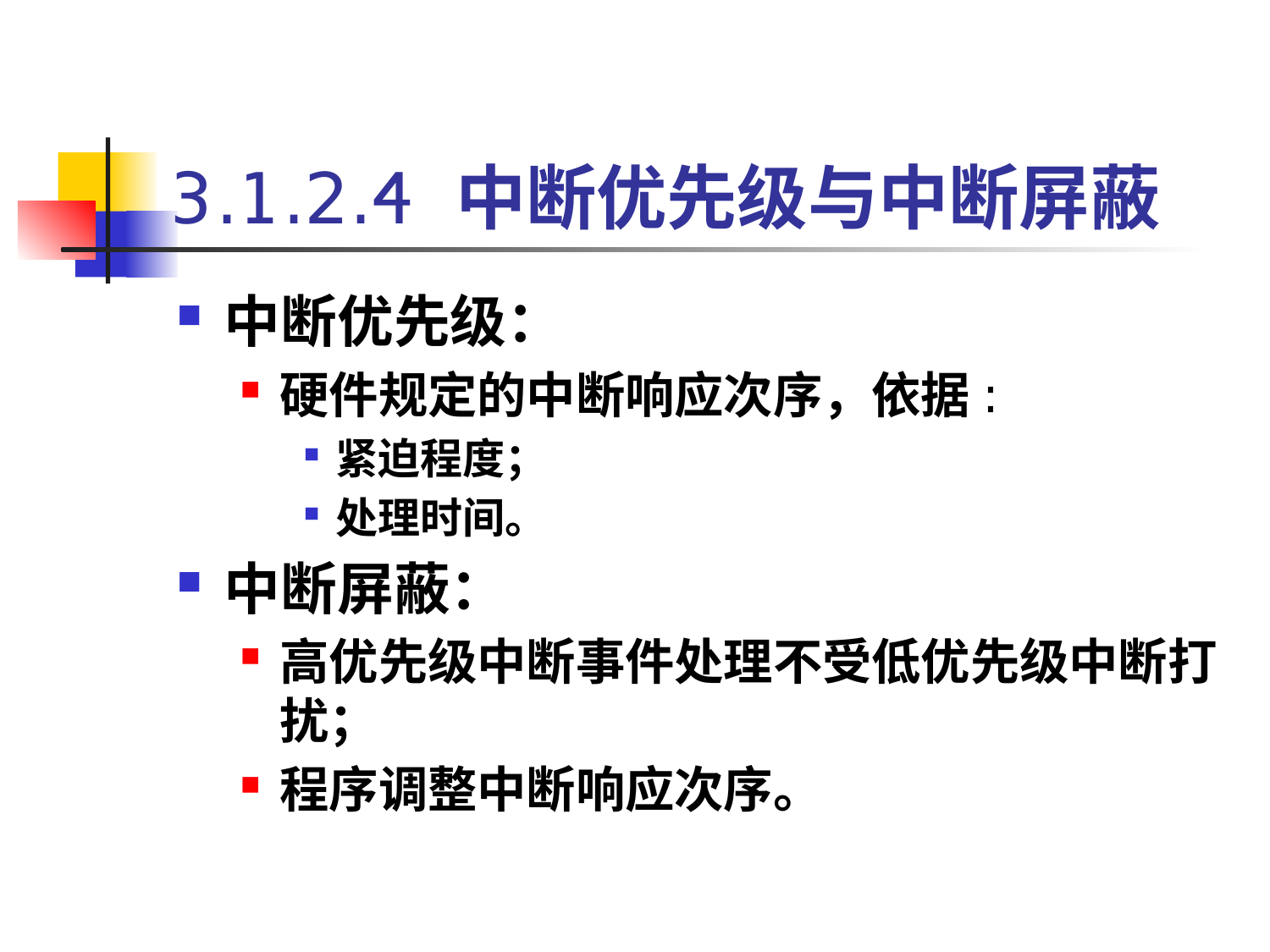

# 3.1.2.4 中断优先级与中断屏蔽
中断优先级：
硬件规定的中断响应次序，依据:
紧迫程度；
处理时间。
中断屏蔽：
高优先级中断事件处理不受低优先级中断打扰；
程序调整中断响应次序。